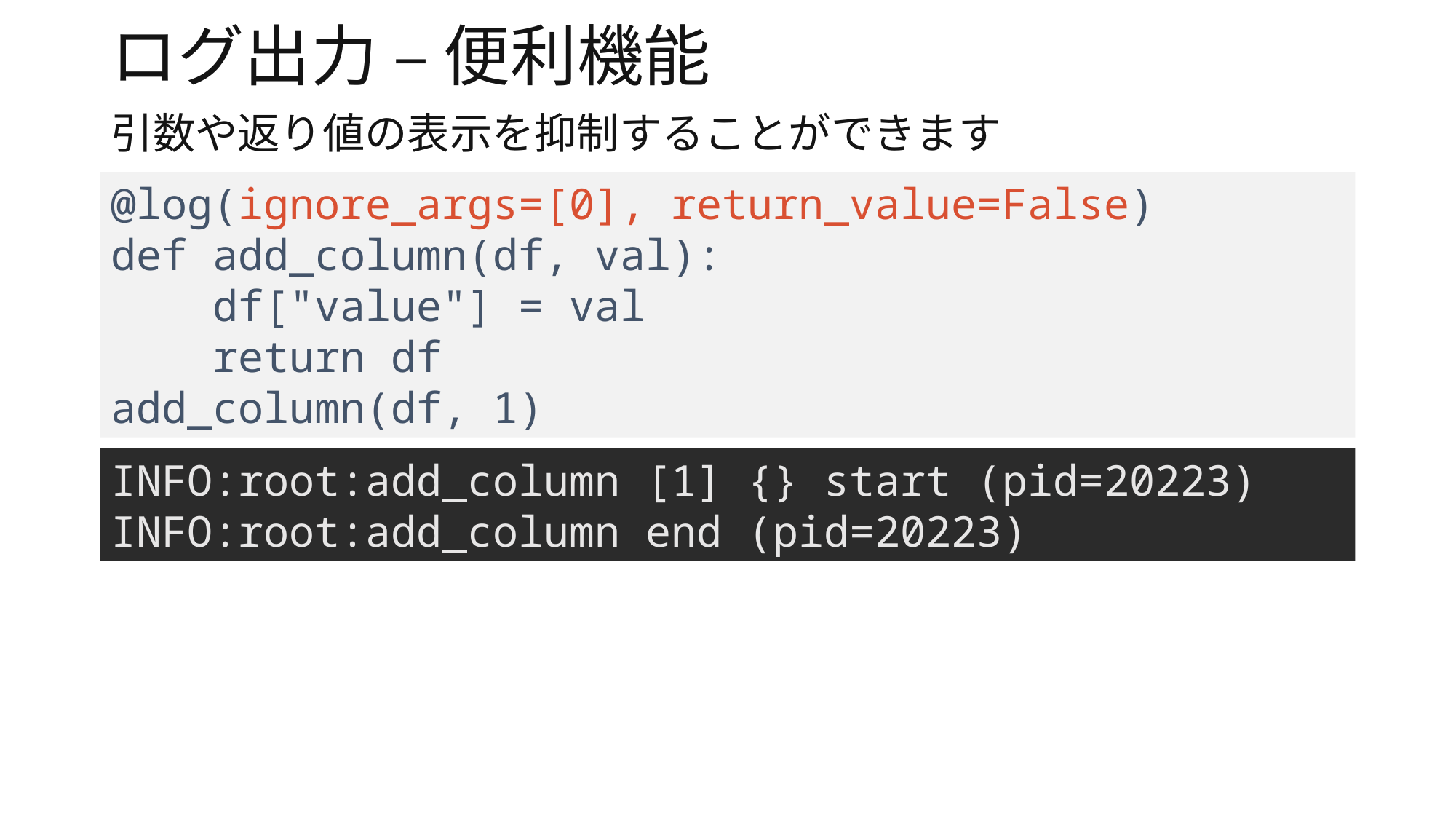

# ログ出力 – 便利機能
引数や返り値の表示を抑制することができます
@log(ignore_args=[0], return_value=False)
def add_column(df, val):
    df["value"] = val
    return df
add_column(df, 1)
INFO:root:add_column [1] {} start (pid=20223)
INFO:root:add_column end (pid=20223)